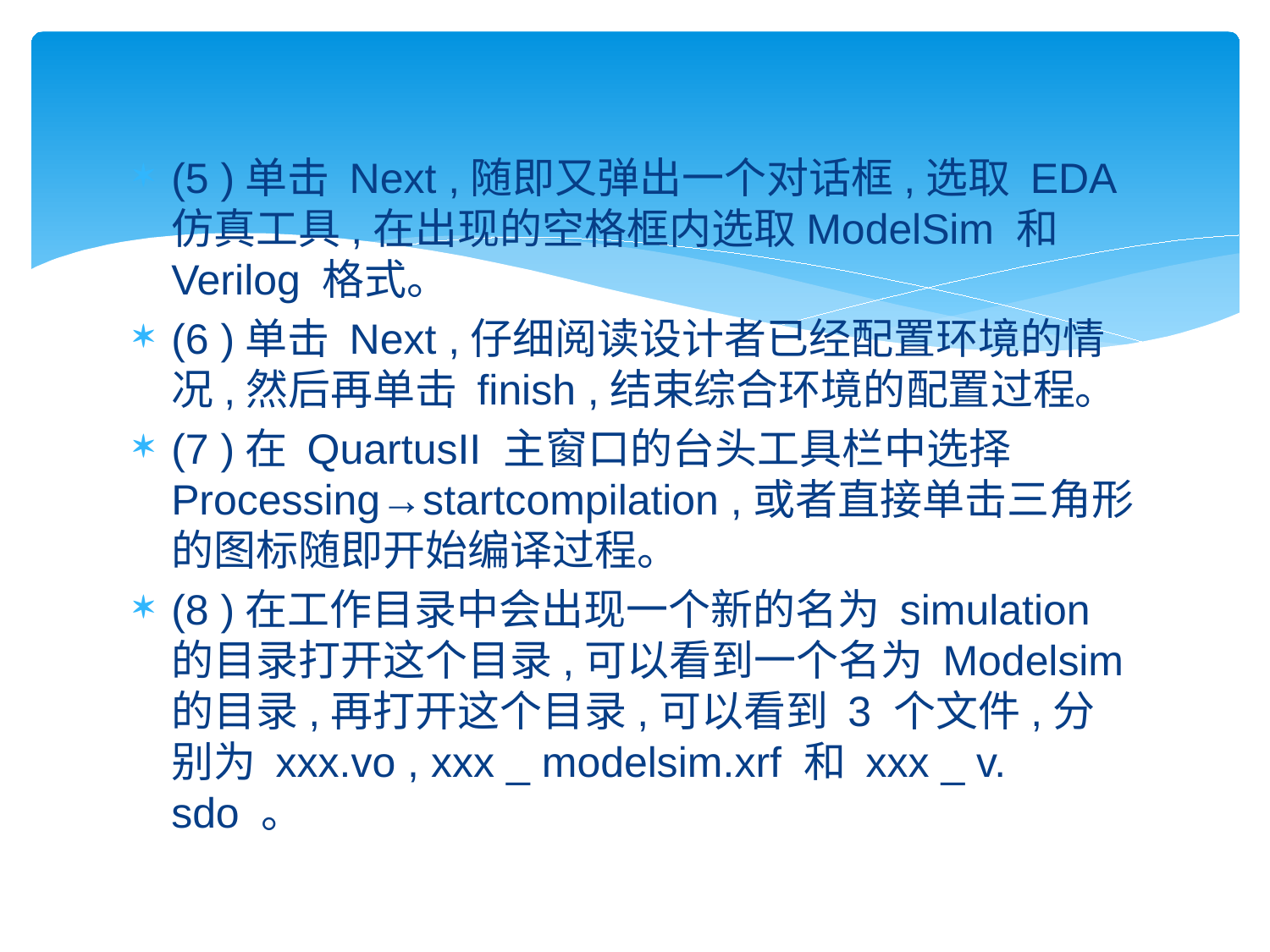

#
(5 )单击 Next ,随即又弹出一个对话框,选取 EDA 仿真工具,在出现的空格框内选取ModelSim 和 Verilog 格式。
(6 )单击 Next ,仔细阅读设计者已经配置环境的情况,然后再单击 finish ,结束综合环境的配置过程。
(7 )在 QuartusII 主窗口的台头工具栏中选择 Processing→startcompilation ,或者直接单击三角形的图标随即开始编译过程。
(8 )在工作目录中会出现一个新的名为 simulation 的目录打开这个目录,可以看到一个名为 Modelsim 的目录,再打开这个目录,可以看到 3 个文件,分别为 xxx.vo , xxx _ modelsim.xrf 和 xxx _ v. sdo 。